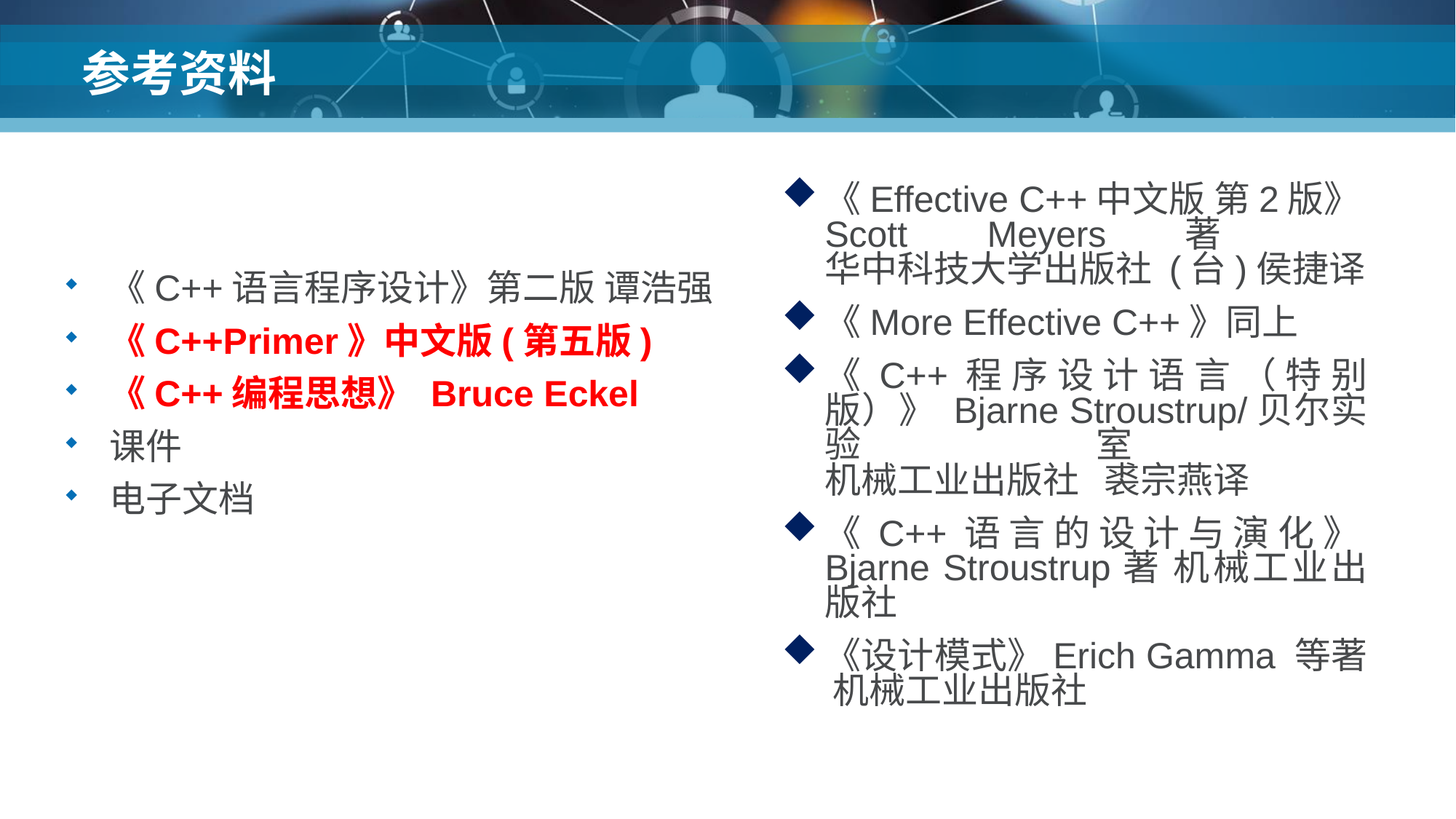

# 参考资料
《Effective C++中文版 第2版》Scott Meyers著
华中科技大学出版社 (台)侯捷译
《More Effective C++》同上
《C++程序设计语言（特别版）》 Bjarne Stroustrup/贝尔实验室
机械工业出版社   裘宗燕译
《C++语言的设计与演化》
Bjarne Stroustrup著 机械工业出版社
《设计模式》Erich Gamma 等著  机械工业出版社

《C++语言程序设计》第二版 谭浩强
《C++Primer》中文版(第五版)
《C++编程思想》 Bruce Eckel
课件
电子文档